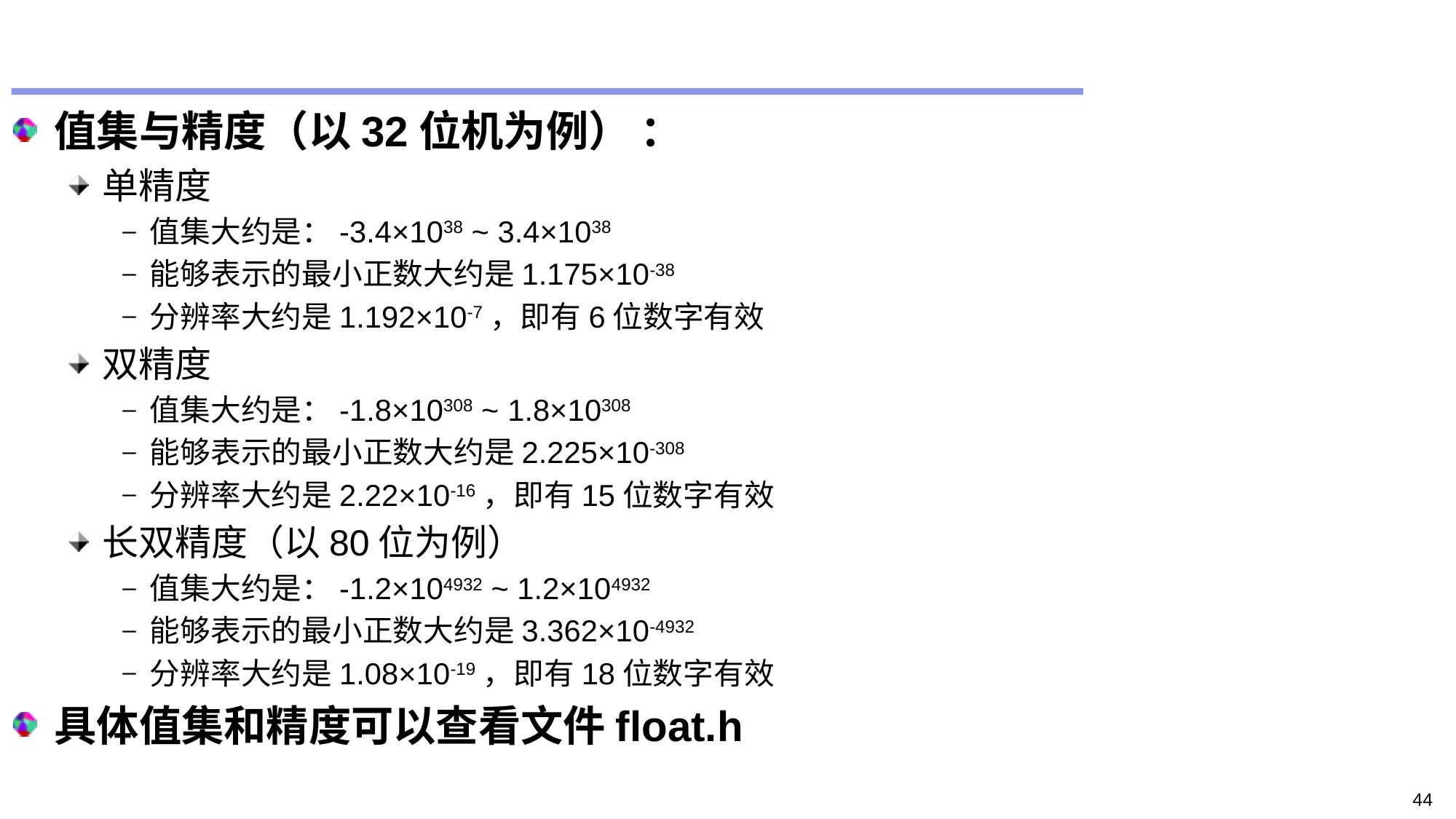

值集与精度（以32位机为例） ：
单精度
值集大约是：-3.4×1038 ~ 3.4×1038
能够表示的最小正数大约是1.175×10-38
分辨率大约是1.192×10-7，即有6位数字有效
双精度
值集大约是：-1.8×10308 ~ 1.8×10308
能够表示的最小正数大约是2.225×10-308
分辨率大约是2.22×10-16，即有15位数字有效
长双精度（以80位为例）
值集大约是：-1.2×104932 ~ 1.2×104932
能够表示的最小正数大约是3.362×10-4932
分辨率大约是1.08×10-19，即有18位数字有效
具体值集和精度可以查看文件float.h

44